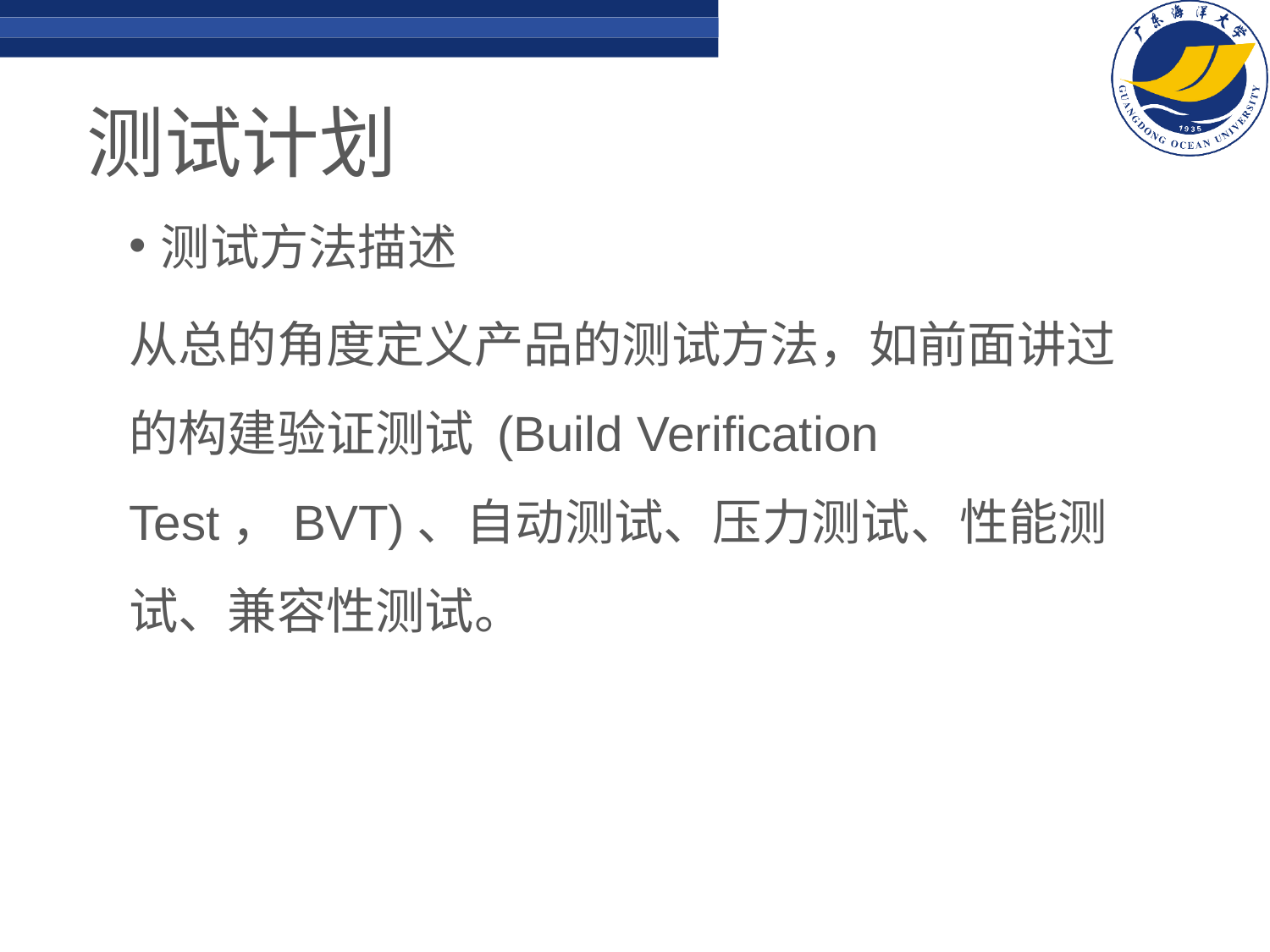

# 测试计划
测试方法描述
从总的角度定义产品的测试方法，如前面讲过的构建验证测试 (Build Verification Test，BVT)、自动测试、压力测试、性能测试、兼容性测试。
26